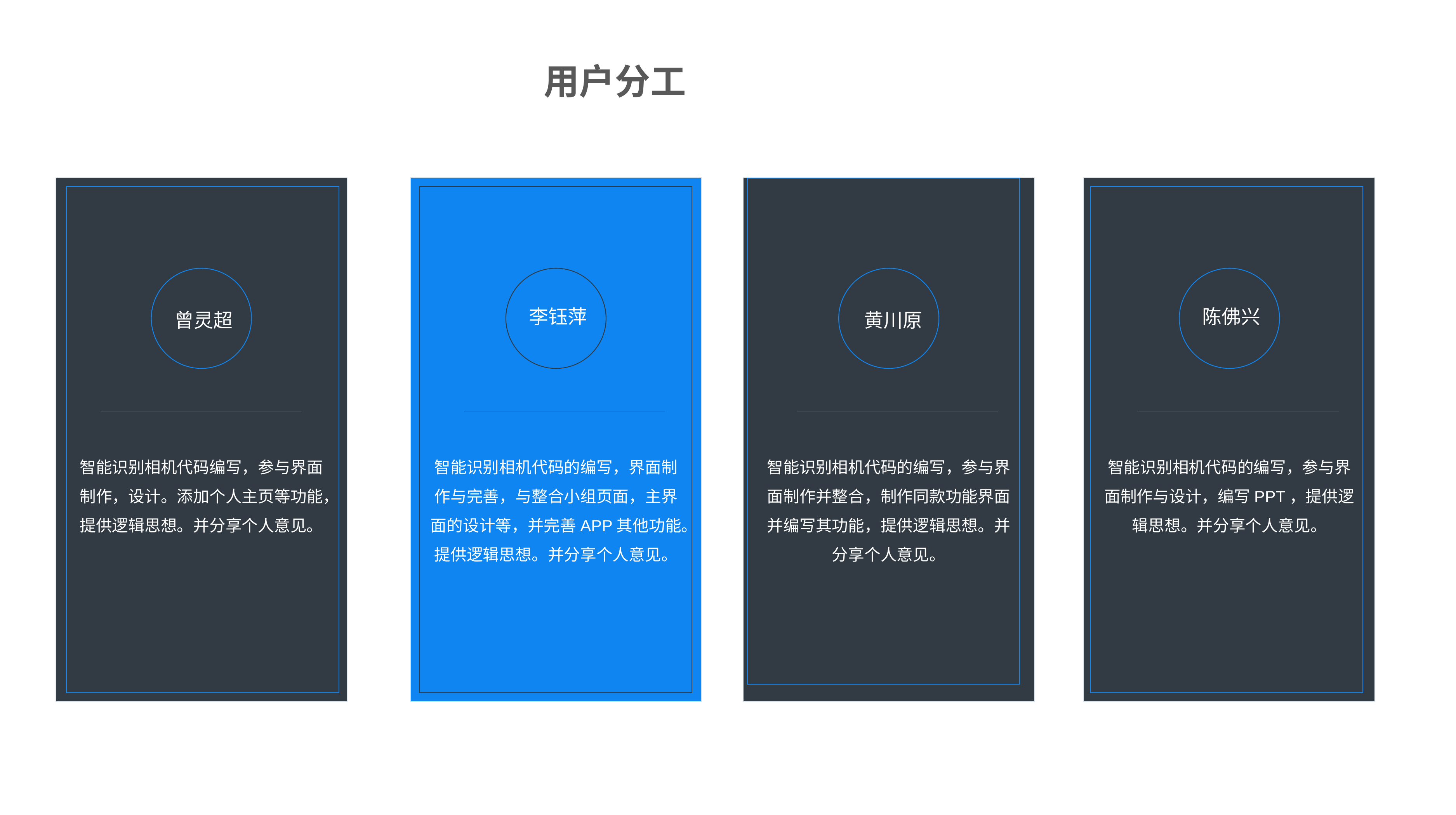

用户分工

曾灵超
智能识别相机代码编写，参与界面制作，设计。添加个人主页等功能，提供逻辑思想。并分享个人意见。

李钰萍
智能识别相机代码的编写，界面制作与完善，与整合小组页面，主界面的设计等，并完善APP其他功能。提供逻辑思想。并分享个人意见。

黄川原
智能识别相机代码的编写，参与界面制作并整合，制作同款功能界面并编写其功能，提供逻辑思想。并分享个人意见。

陈佛兴
智能识别相机代码的编写，参与界面制作与设计，编写PPT，提供逻辑思想。并分享个人意见。